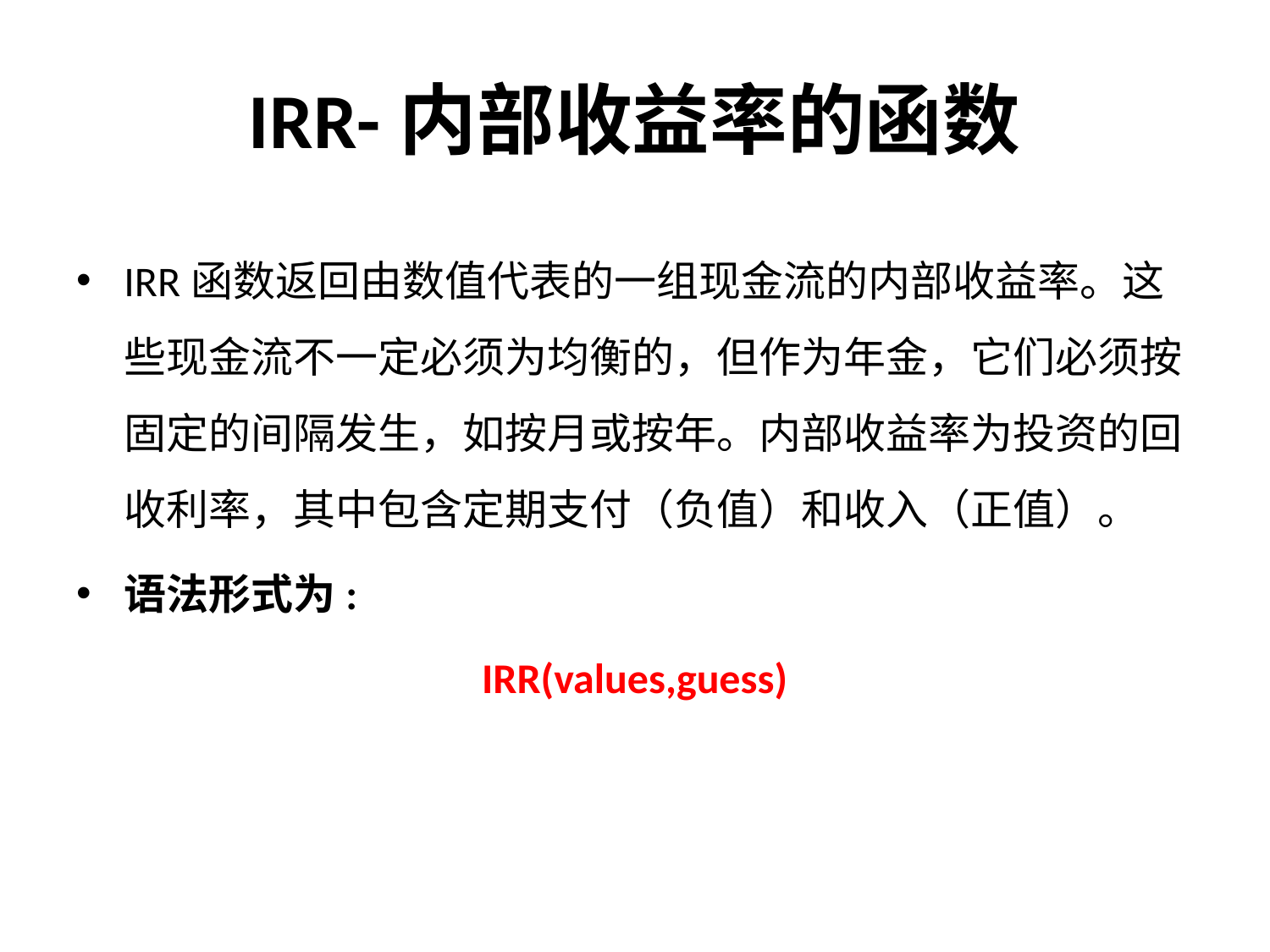

# IRR-内部收益率的函数
IRR函数返回由数值代表的一组现金流的内部收益率。这些现金流不一定必须为均衡的，但作为年金，它们必须按固定的间隔发生，如按月或按年。内部收益率为投资的回收利率，其中包含定期支付（负值）和收入（正值）。
语法形式为:
IRR(values,guess)